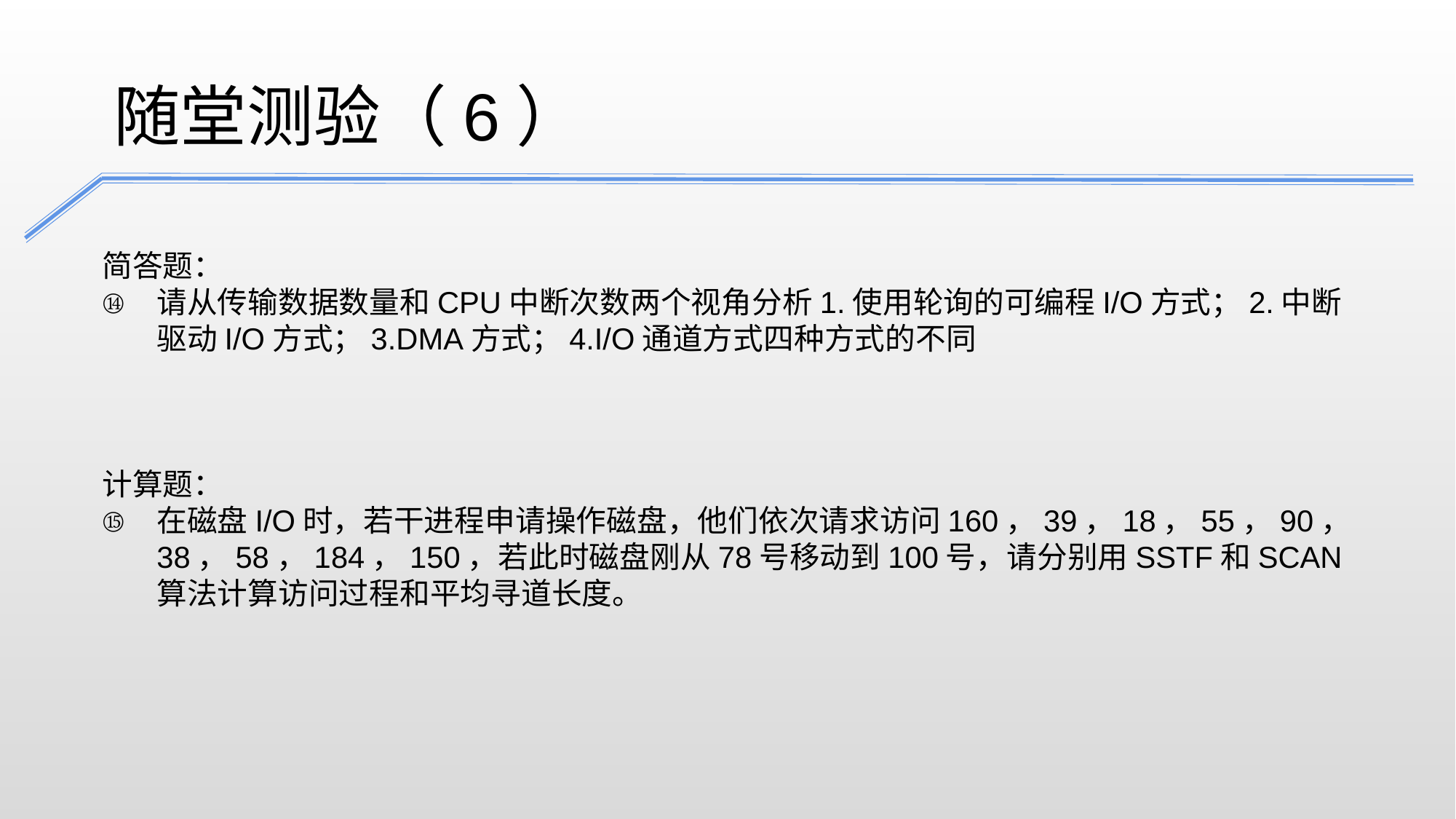

随堂测验（6）
简答题：
请从传输数据数量和CPU中断次数两个视角分析1.使用轮询的可编程I/O方式；2.中断驱动I/O方式；3.DMA方式；4.I/O通道方式四种方式的不同

计算题：
在磁盘I/O时，若干进程申请操作磁盘，他们依次请求访问160，39，18，55，90，38，58，184，150，若此时磁盘刚从78号移动到100号，请分别用SSTF和SCAN算法计算访问过程和平均寻道长度。